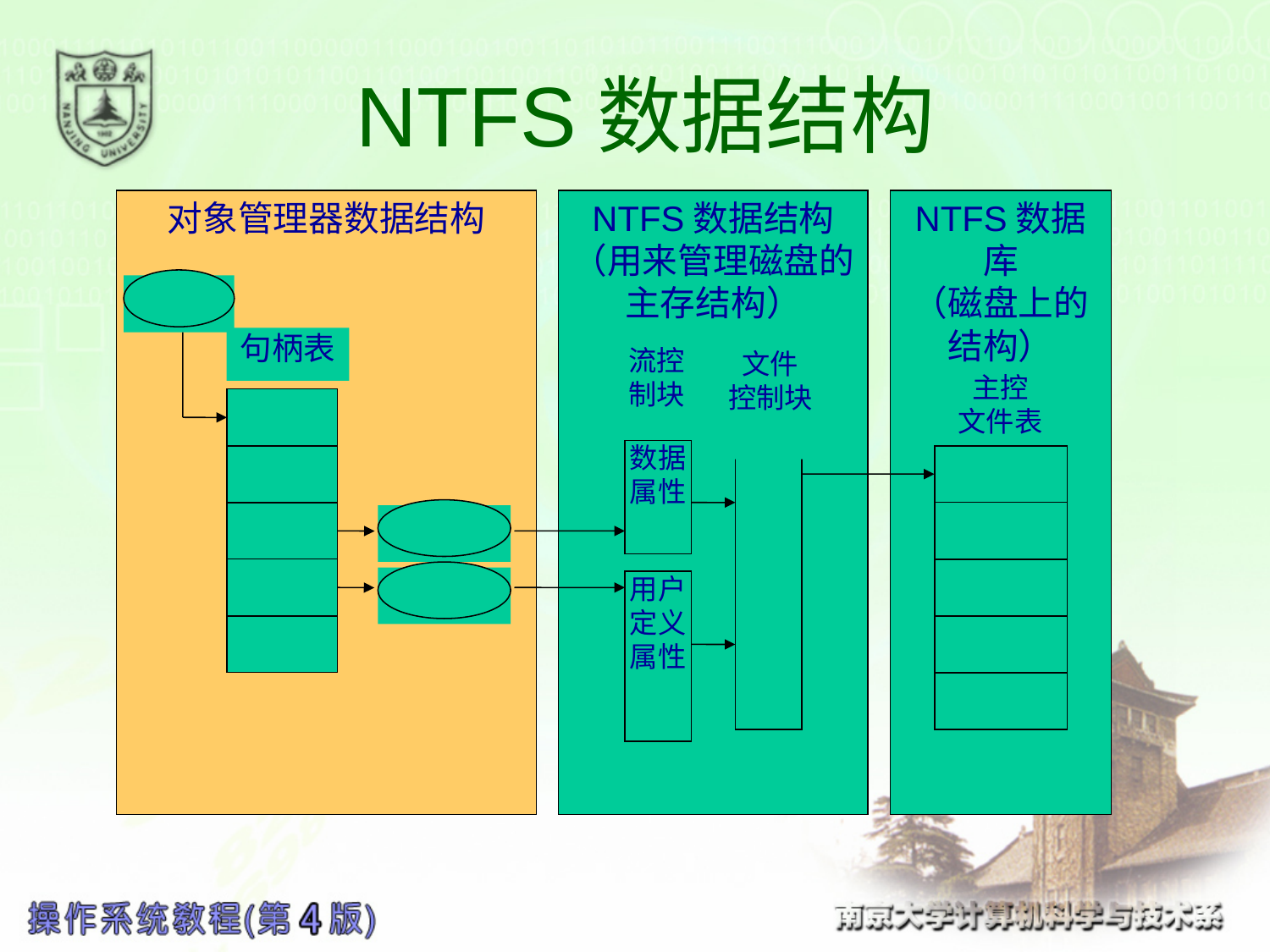

# NTFS数据结构
对象管理器数据结构
NTFS数据结构
（用来管理磁盘的主存结构）
NTFS数据库
（磁盘上的结构）

进程
句柄表

流控
制块
文件
控制块
主控
文件表

数据属性

文件对象

文件对象
用户定义属性